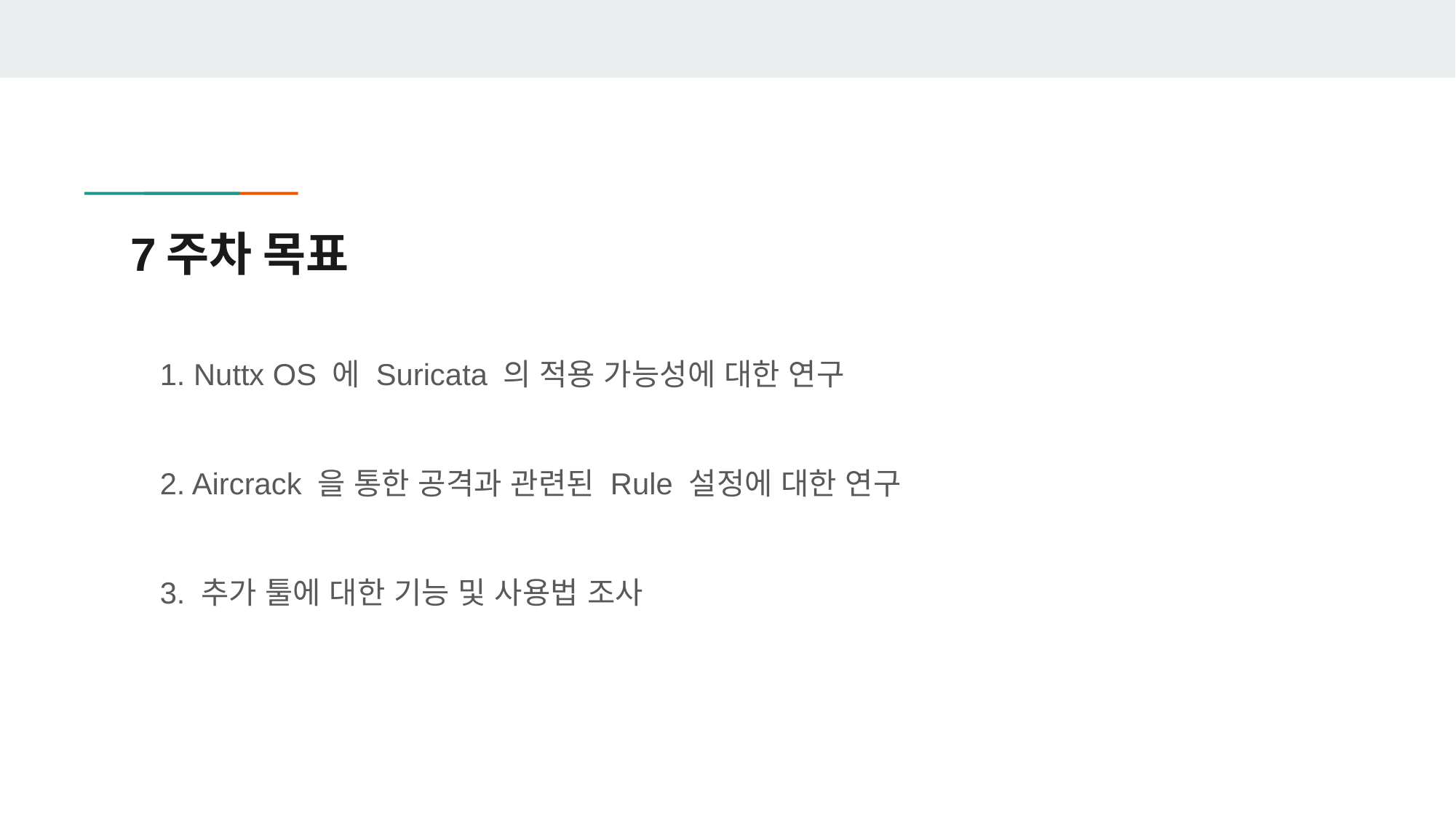

# 7주차 목표
1. Nuttx OS 에 Suricata 의 적용 가능성에 대한 연구

2. Aircrack 을 통한 공격과 관련된 Rule 설정에 대한 연구

3. 추가 툴에 대한 기능 및 사용법 조사